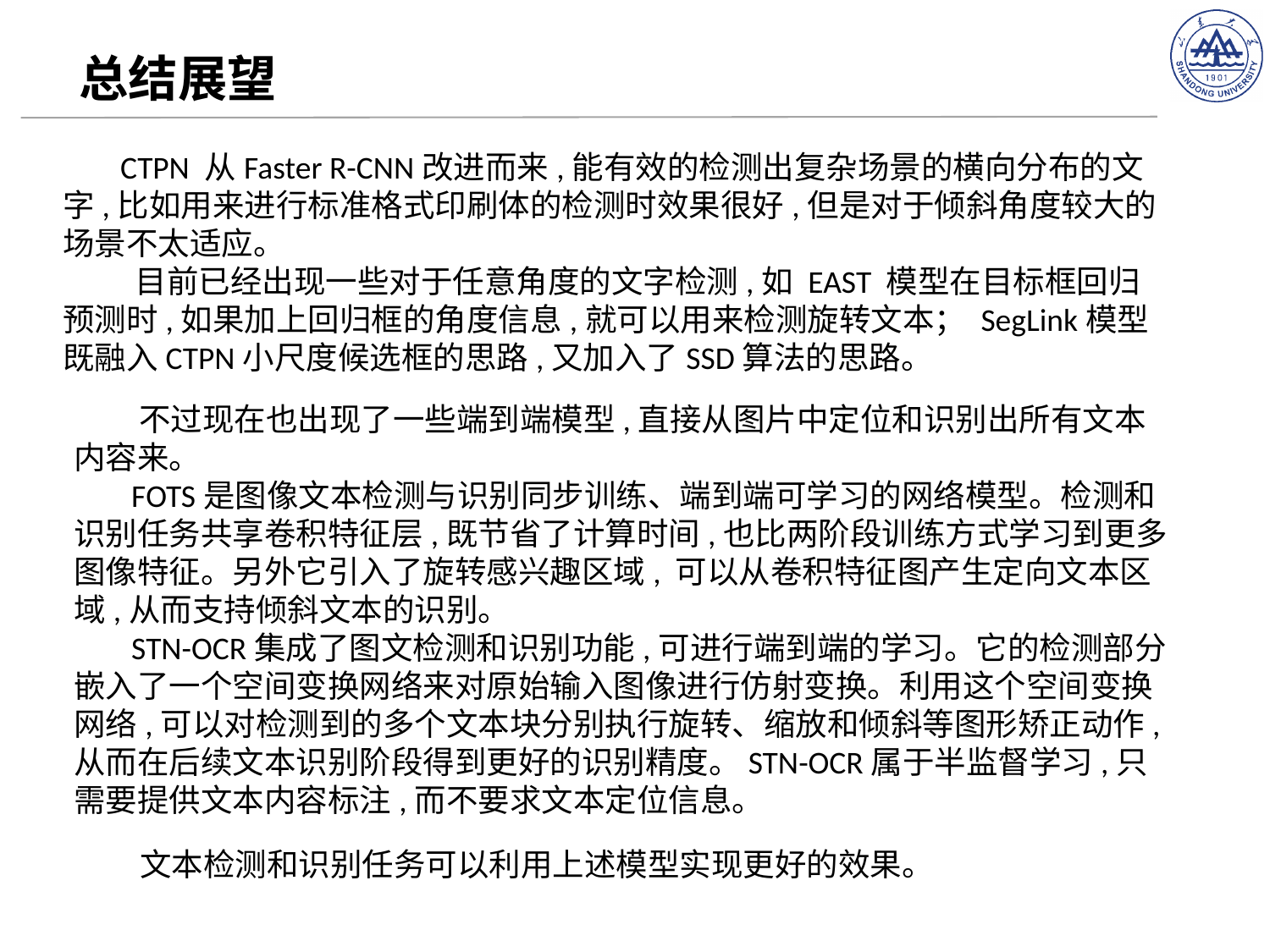

# 总结展望
        CTPN 从Faster R-CNN改进而来,能有效的检测出复杂场景的横向分布的文字,比如用来进行标准格式印刷体的检测时效果很好,但是对于倾斜角度较大的场景不太适应。
         目前已经出现一些对于任意角度的文字检测,如 EAST 模型在目标框回归预测时,如果加上回归框的角度信息,就可以用来检测旋转文本； SegLink模型既融入CTPN小尺度候选框的思路,又加入了SSD算法的思路。
        不过现在也出现了一些端到端模型,直接从图片中定位和识别出所有文本内容来。
        FOTS是图像文本检测与识别同步训练、端到端可学习的网络模型。检测和识别任务共享卷积特征层,既节省了计算时间,也比两阶段训练方式学习到更多图像特征。另外它引入了旋转感兴趣区域, 可以从卷积特征图产生定向文本区域,从而支持倾斜文本的识别。
        STN-OCR集成了图文检测和识别功能,可进行端到端的学习。它的检测部分嵌入了一个空间变换网络来对原始输入图像进行仿射变换。利用这个空间变换网络,可以对检测到的多个文本块分别执行旋转、缩放和倾斜等图形矫正动作,从而在后续文本识别阶段得到更好的识别精度。STN-OCR属于半监督学习,只需要提供文本内容标注,而不要求文本定位信息。
文本检测和识别任务可以利用上述模型实现更好的效果。